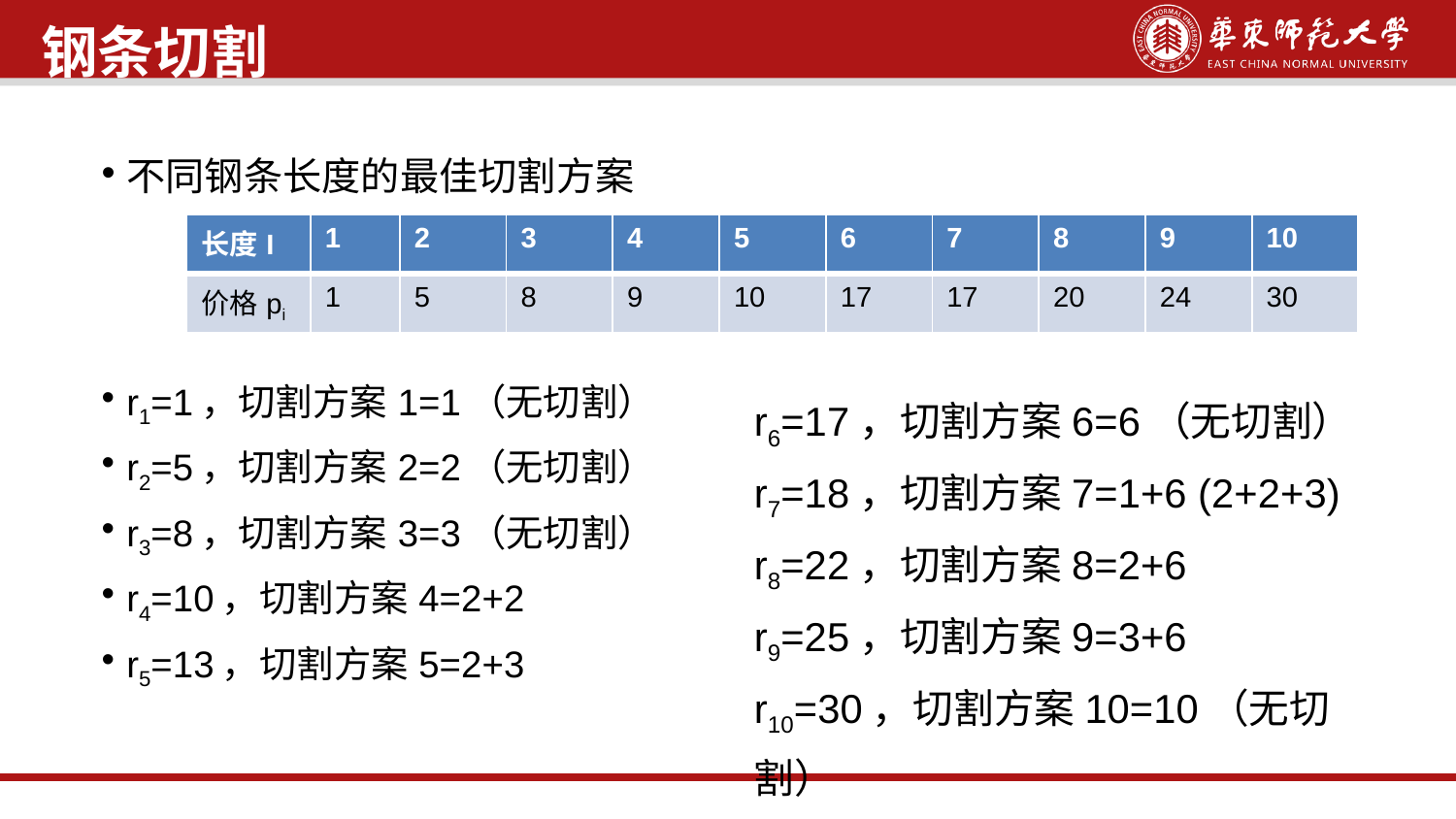

钢条切割
不同钢条长度的最佳切割方案

r1=1，切割方案1=1（无切割）
r2=5，切割方案2=2（无切割）
r3=8，切割方案3=3（无切割）
r4=10，切割方案4=2+2
r5=13，切割方案5=2+3

| 长度I | 1 | 2 | 3 | 4 | 5 | 6 | 7 | 8 | 9 | 10 |
| --- | --- | --- | --- | --- | --- | --- | --- | --- | --- | --- |
| 价格pi | 1 | 5 | 8 | 9 | 10 | 17 | 17 | 20 | 24 | 30 |
r6=17，切割方案6=6（无切割）
r7=18，切割方案7=1+6 (2+2+3)
r8=22，切割方案8=2+6
r9=25，切割方案9=3+6
r10=30，切割方案10=10（无切割）